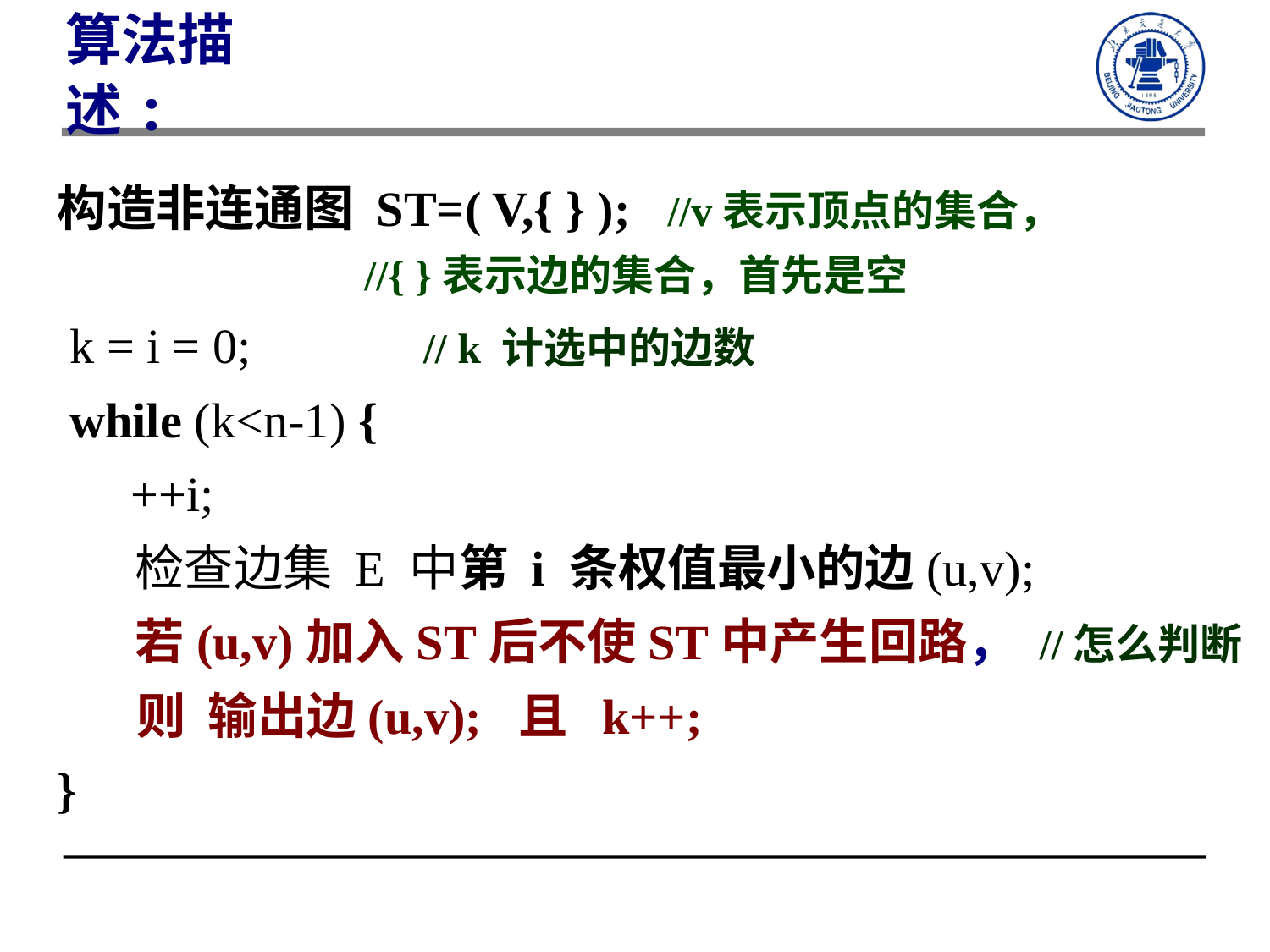

算法描述:
构造非连通图 ST=( V,{ } );   //v表示顶点的集合，
                             //{ }表示边的集合，首先是空
 k = i = 0;              // k 计选中的边数
 while (k<n-1) {
      ++i;
      检查边集 E 中第 i 条权值最小的边(u,v);
      若(u,v)加入ST后不使ST中产生回路， //怎么判断
      则  输出边(u,v);  且  k++;
}